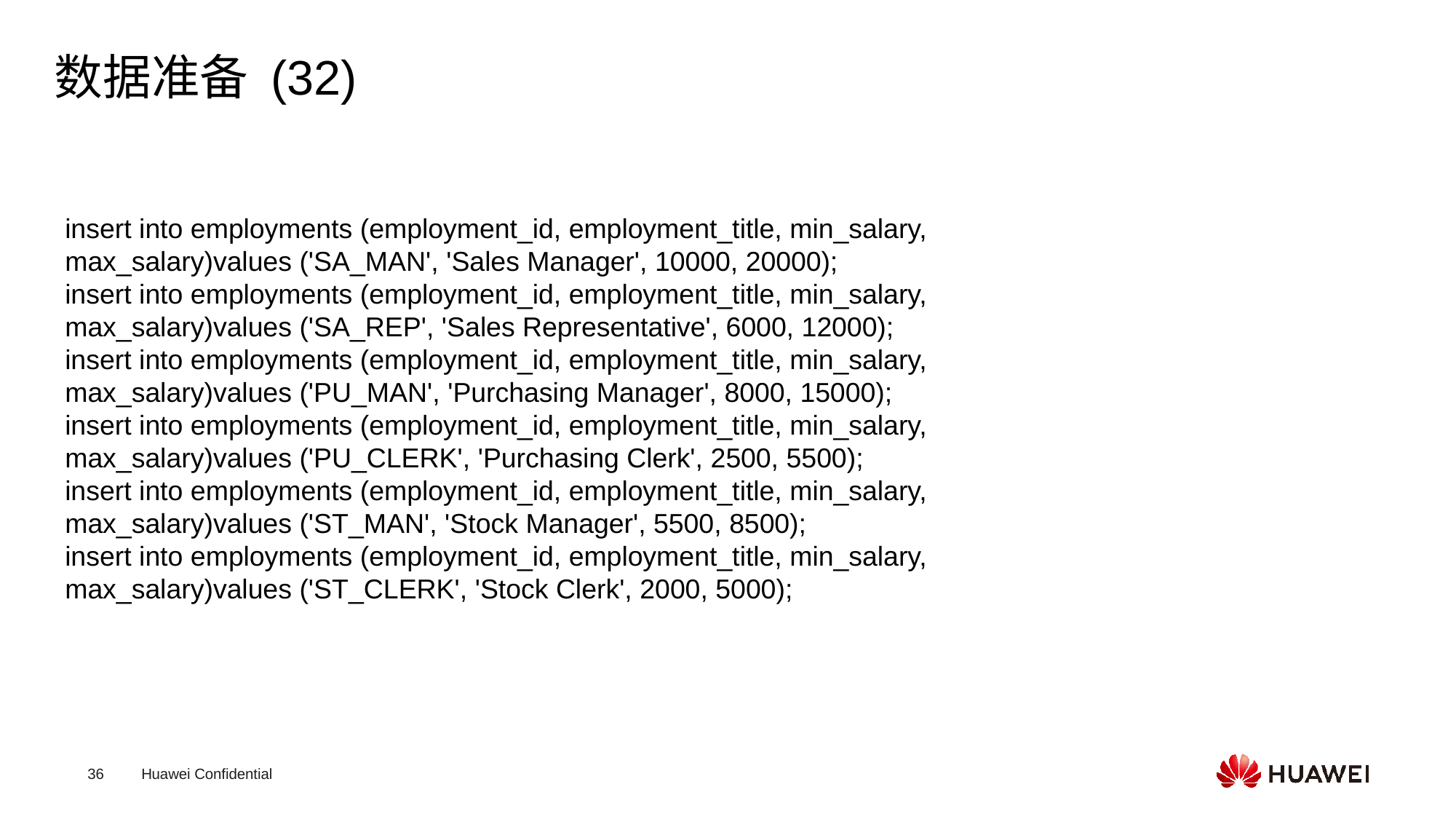

# 数据准备 (32)
insert into employments (employment_id, employment_title, min_salary, max_salary)values ('SA_MAN', 'Sales Manager', 10000, 20000);insert into employments (employment_id, employment_title, min_salary, max_salary)values ('SA_REP', 'Sales Representative', 6000, 12000);insert into employments (employment_id, employment_title, min_salary, max_salary)values ('PU_MAN', 'Purchasing Manager', 8000, 15000);insert into employments (employment_id, employment_title, min_salary, max_salary)values ('PU_CLERK', 'Purchasing Clerk', 2500, 5500);insert into employments (employment_id, employment_title, min_salary, max_salary)values ('ST_MAN', 'Stock Manager', 5500, 8500);insert into employments (employment_id, employment_title, min_salary, max_salary)values ('ST_CLERK', 'Stock Clerk', 2000, 5000);